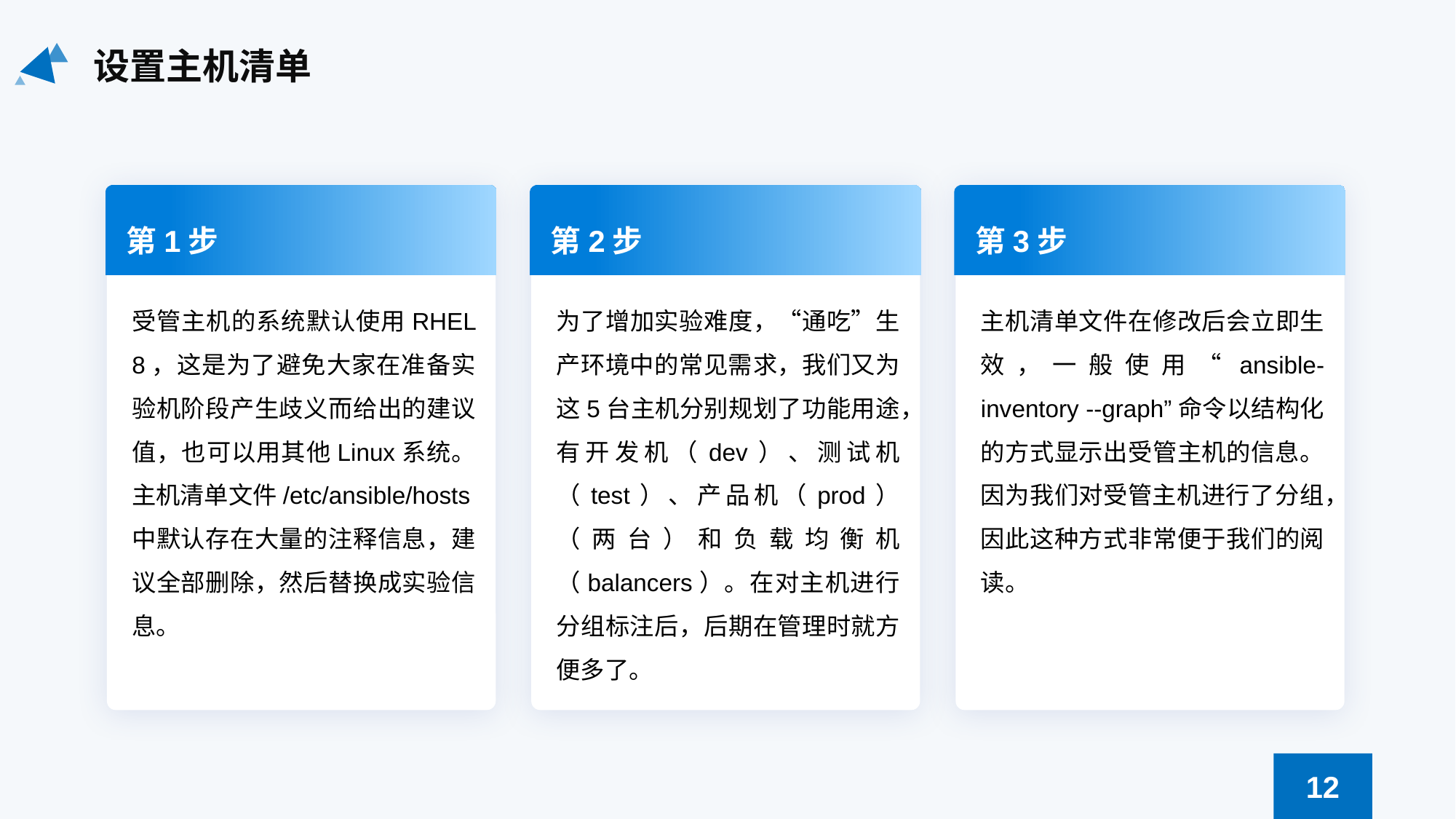

设置主机清单

第1步
第2步
第3步
受管主机的系统默认使用RHEL 8，这是为了避免大家在准备实验机阶段产生歧义而给出的建议值，也可以用其他Linux系统。主机清单文件/etc/ansible/hosts中默认存在大量的注释信息，建议全部删除，然后替换成实验信息。
为了增加实验难度，“通吃”生产环境中的常见需求，我们又为这5台主机分别规划了功能用途，有开发机（dev）、测试机（test）、产品机（prod）（两台）和负载均衡机（balancers）。在对主机进行分组标注后，后期在管理时就方便多了。
主机清单文件在修改后会立即生效，一般使用“ansible-inventory --graph”命令以结构化的方式显示出受管主机的信息。因为我们对受管主机进行了分组，因此这种方式非常便于我们的阅读。

12